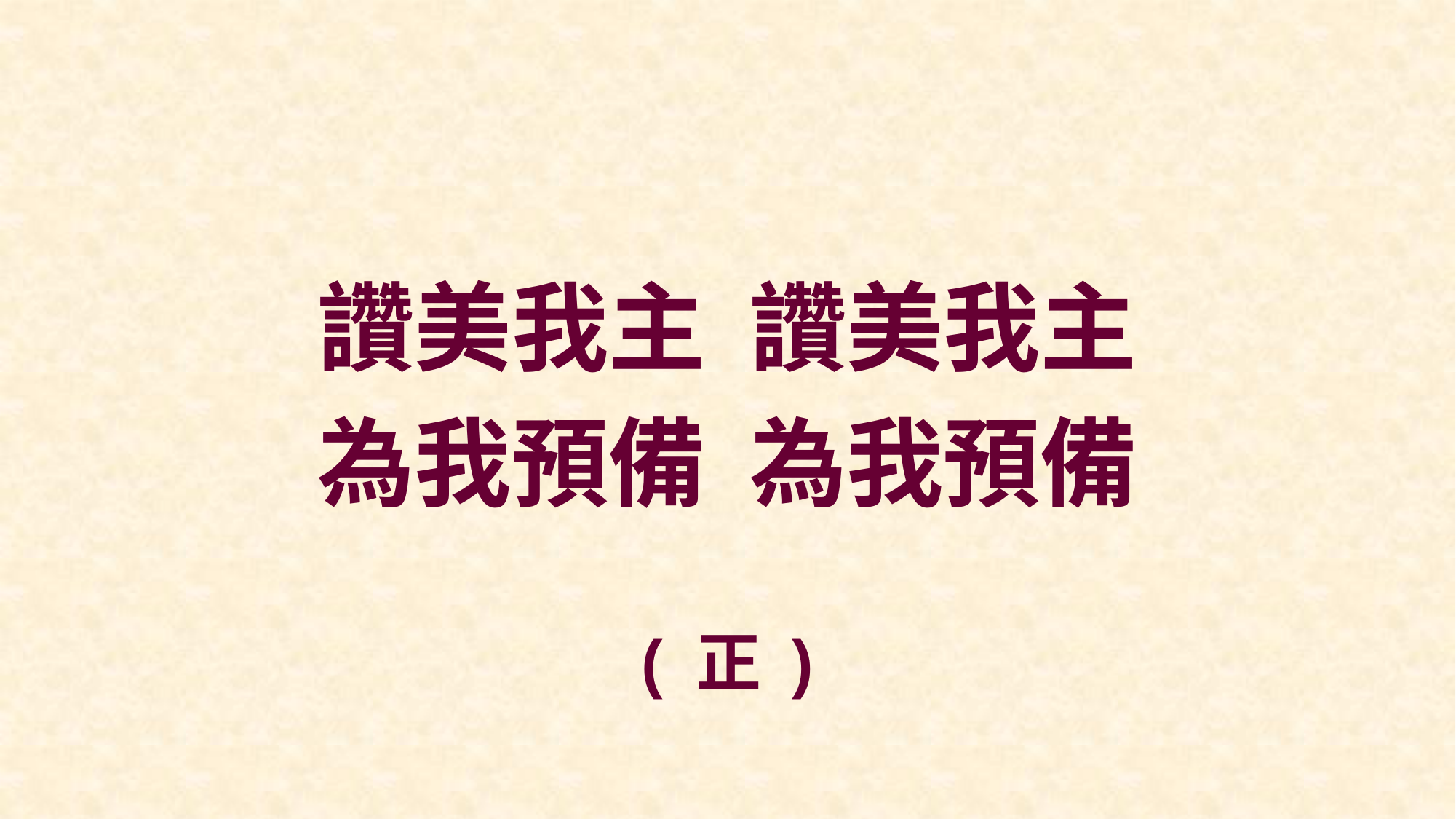

讚美我主  讚美我主
為我預備  為我預備
( 正 )